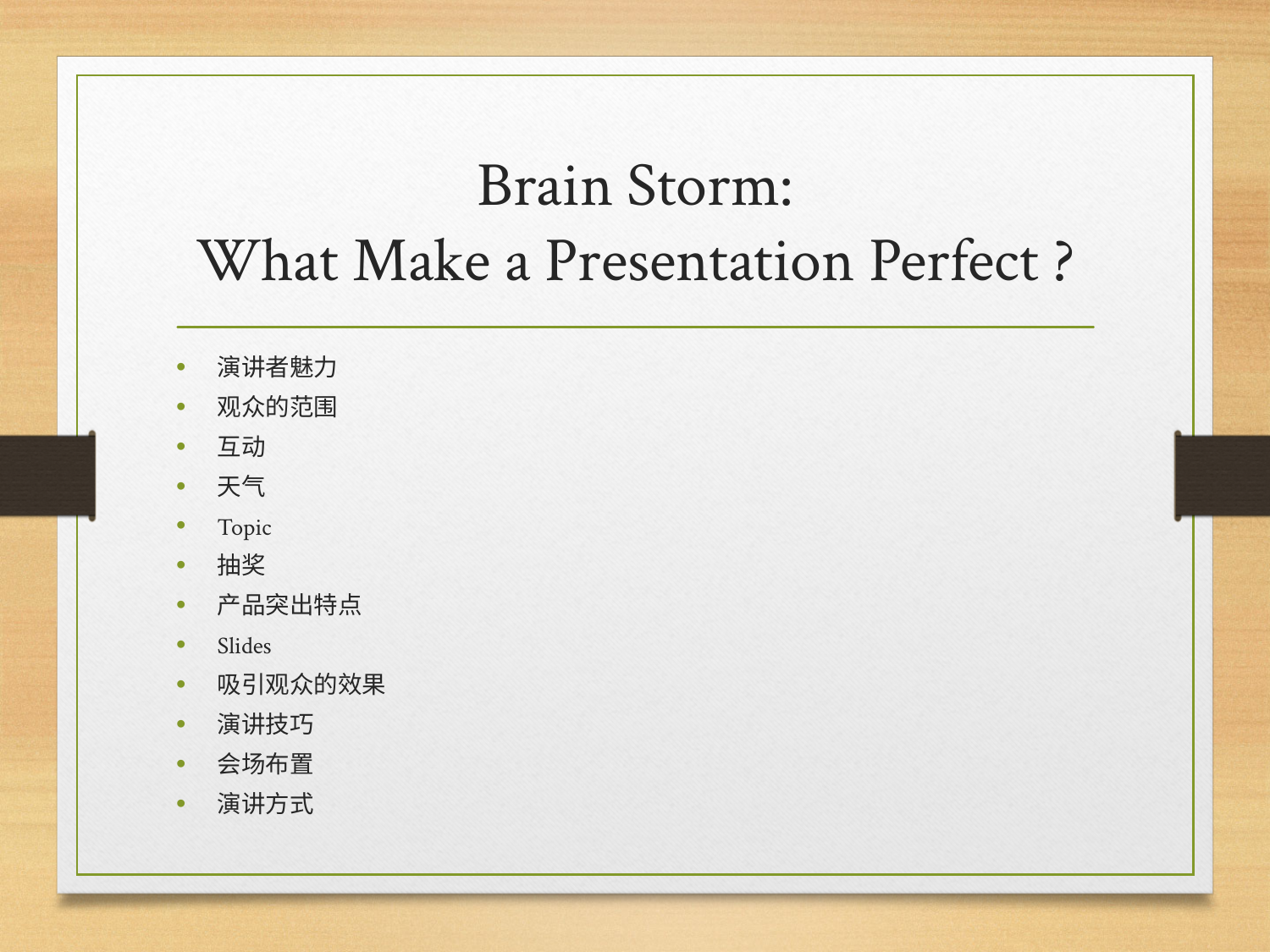

# Brain Storm: What Make a Presentation Perfect ?
演讲者魅力
观众的范围
互动
天气
Topic
抽奖
产品突出特点
Slides
吸引观众的效果
演讲技巧
会场布置
演讲方式